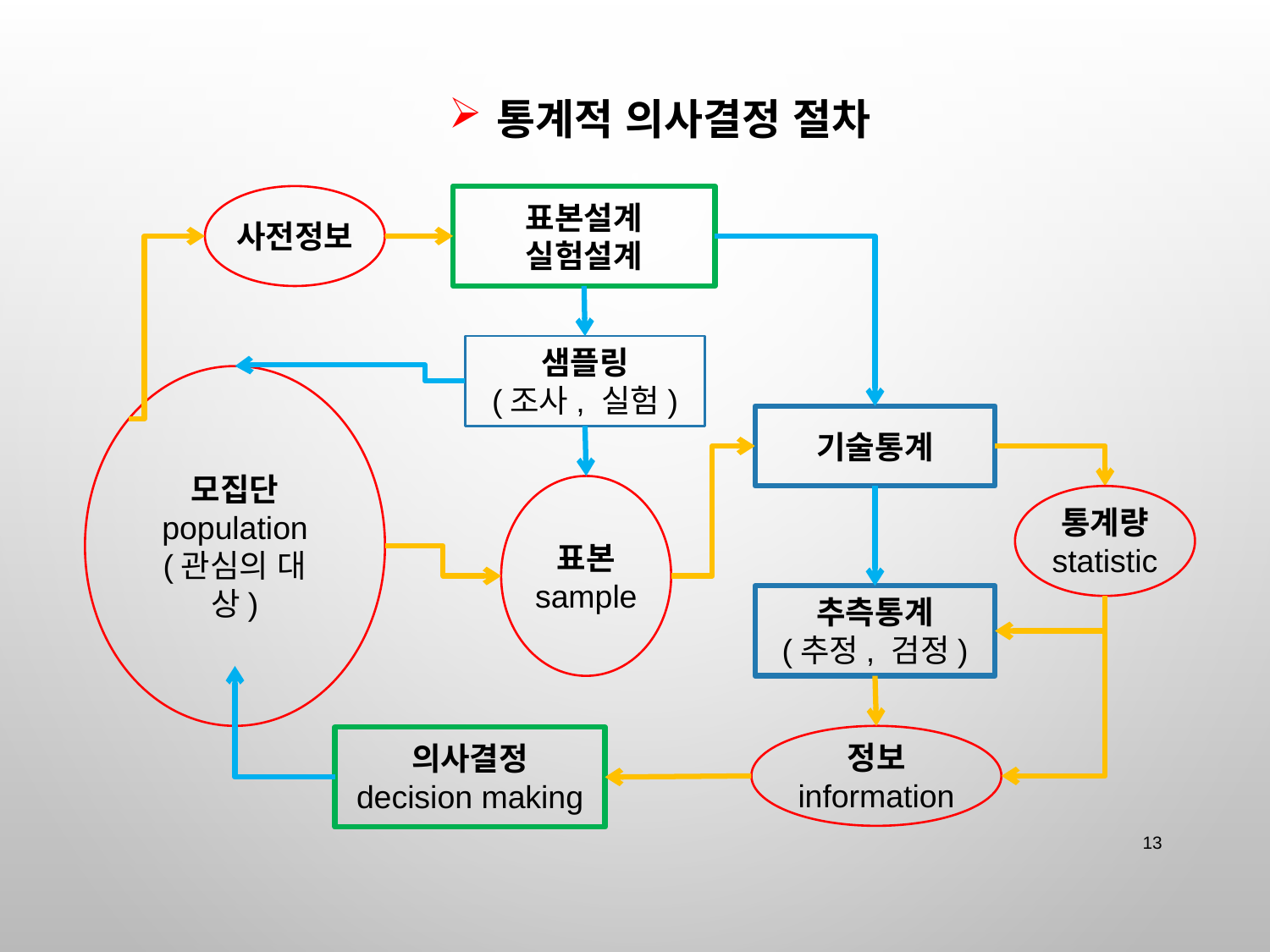

통계적 의사결정 절차
사전정보
표본설계
실험설계
샘플링
(조사, 실험)
모집단
population
(관심의 대상)
기술통계
표본
sample
통계량
statistic
추측통계
(추정, 검정)
정보
information
의사결정
decision making
13